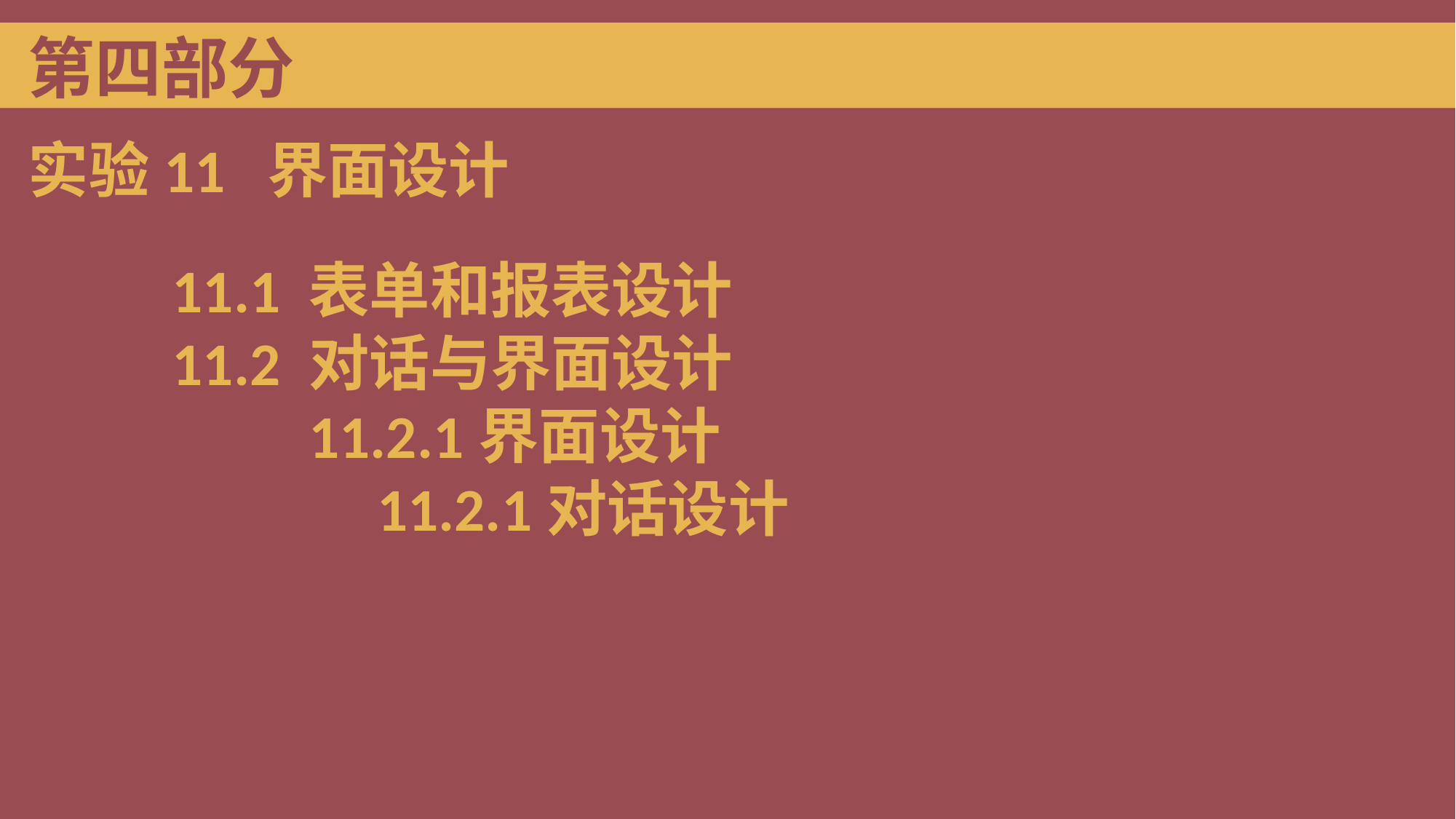

第四部分

实验11  界面设计

11.1 表单和报表设计
11.2 对话与界面设计
          11.2.1界面设计
               11.2.1对话设计